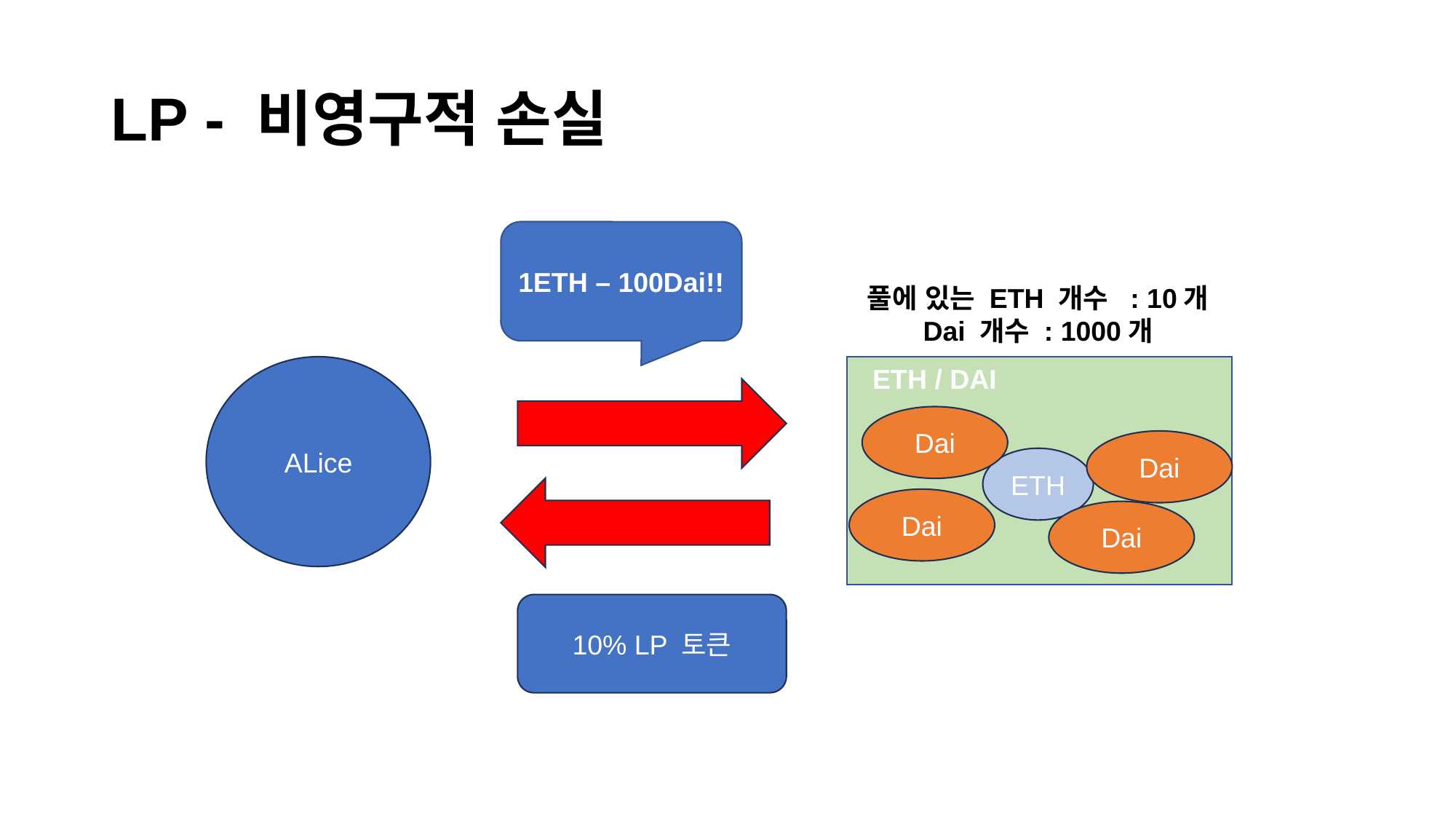

# LP - 비영구적 손실
1ETH – 100Dai!!
풀에 있는 ETH 개수  : 10개
Dai 개수 : 1000개
ALice
ETH / DAI

Dai
Dai
ETH

Dai
Dai
10% LP 토큰